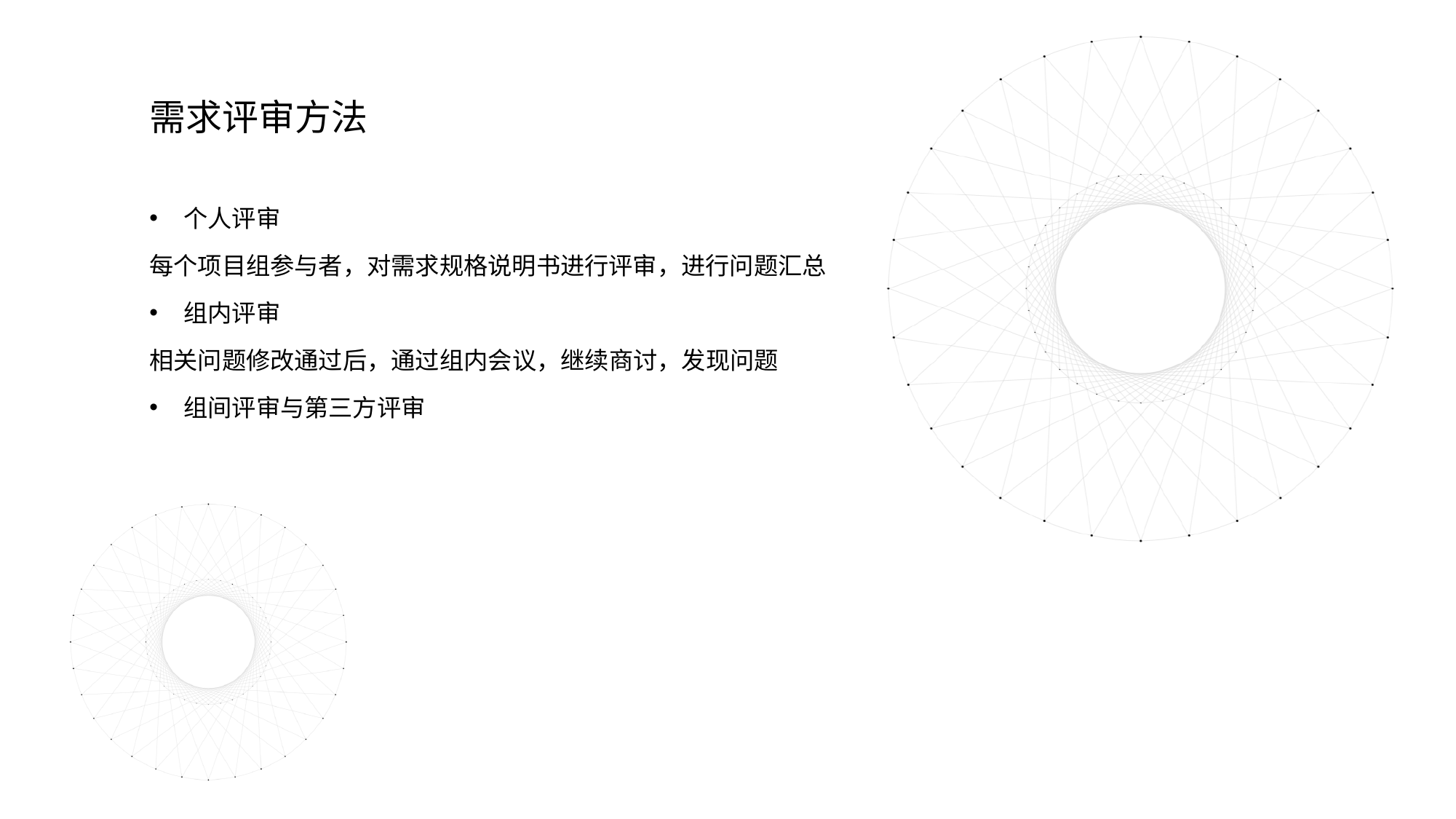

需求评审方法
个人评审
每个项目组参与者，对需求规格说明书进行评审，进行问题汇总
组内评审
相关问题修改通过后，通过组内会议，继续商讨，发现问题
组间评审与第三方评审